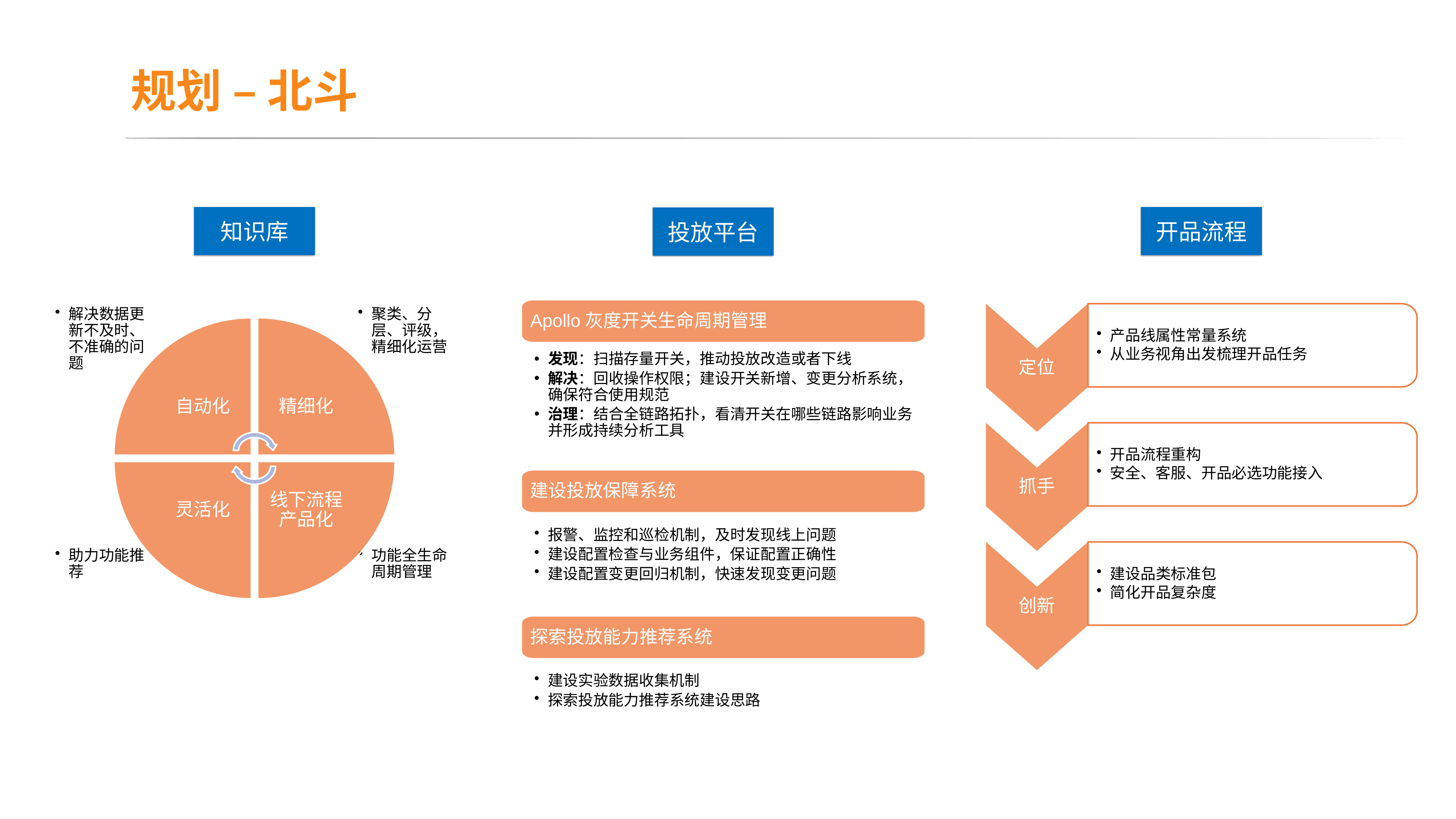

规划 – 北斗
知识库
开品流程
投放平台
解决数据更新不及时、不准确的问题
聚类、分层、评级，精细化运营
自动化
精细化

线下流程产品化
灵活化
助力功能推荐
功能全生命周期管理
Apollo灰度开关生命周期管理
发现：扫描存量开关，推动投放改造或者下线
解决：回收操作权限；建设开关新增、变更分析系统，确保符合使用规范
治理：结合全链路拓扑，看清开关在哪些链路影响业务并形成持续分析工具
建设投放保障系统
报警、监控和巡检机制，及时发现线上问题
建设配置检查与业务组件，保证配置正确性
建设配置变更回归机制，快速发现变更问题
探索投放能力推荐系统
建设实验数据收集机制
探索投放能力推荐系统建设思路
定位
产品线属性常量系统
从业务视角出发梳理开品任务
抓手
开品流程重构
安全、客服、开品必选功能接入
创新
建设品类标准包
简化开品复杂度